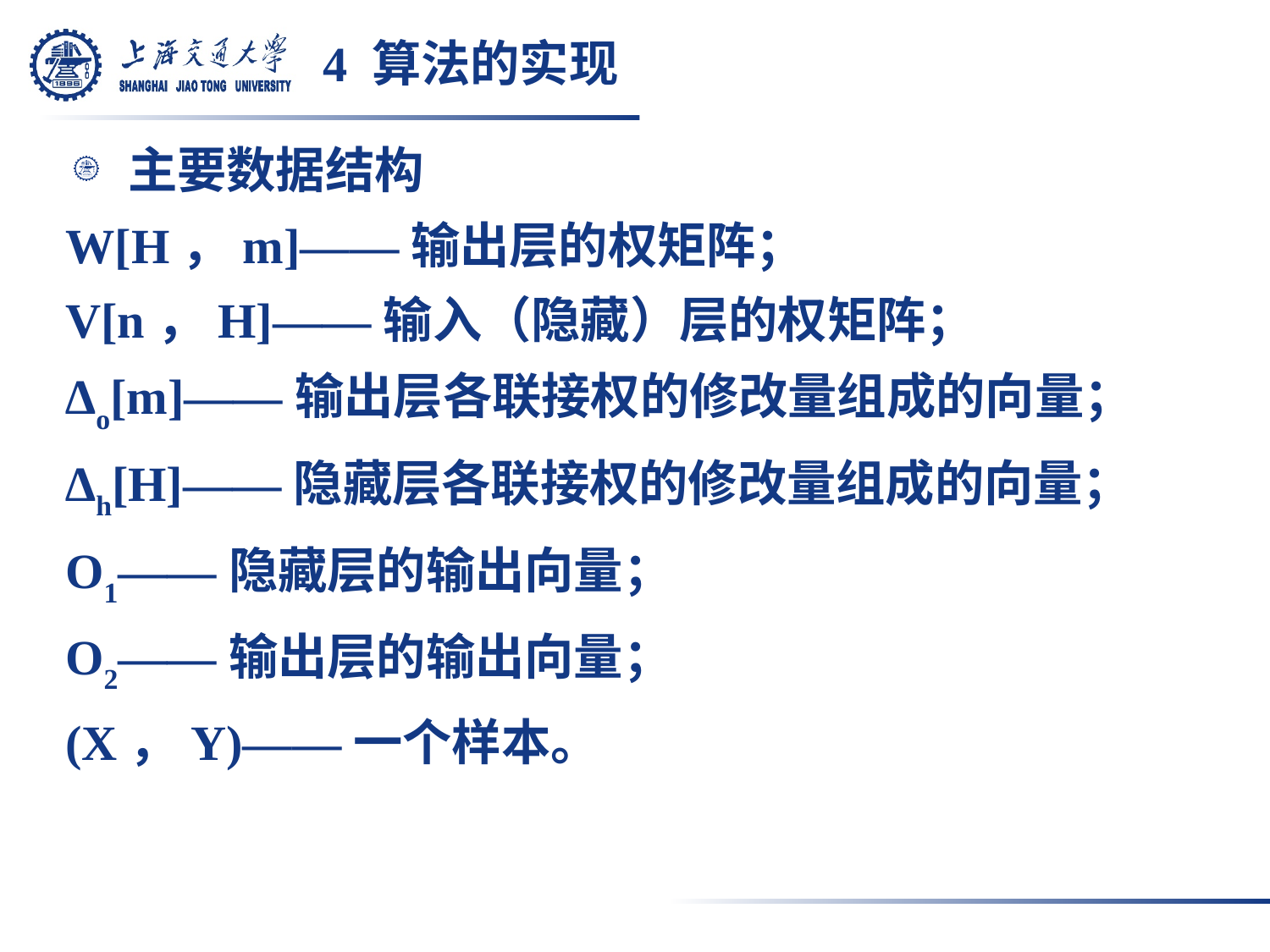

# 4 算法的实现
主要数据结构
W[H，m]——输出层的权矩阵；
V[n，H]——输入（隐藏）层的权矩阵；
∆o[m]——输出层各联接权的修改量组成的向量；
∆h[H]——隐藏层各联接权的修改量组成的向量；
O1——隐藏层的输出向量；
O2——输出层的输出向量；
(X，Y)——一个样本。